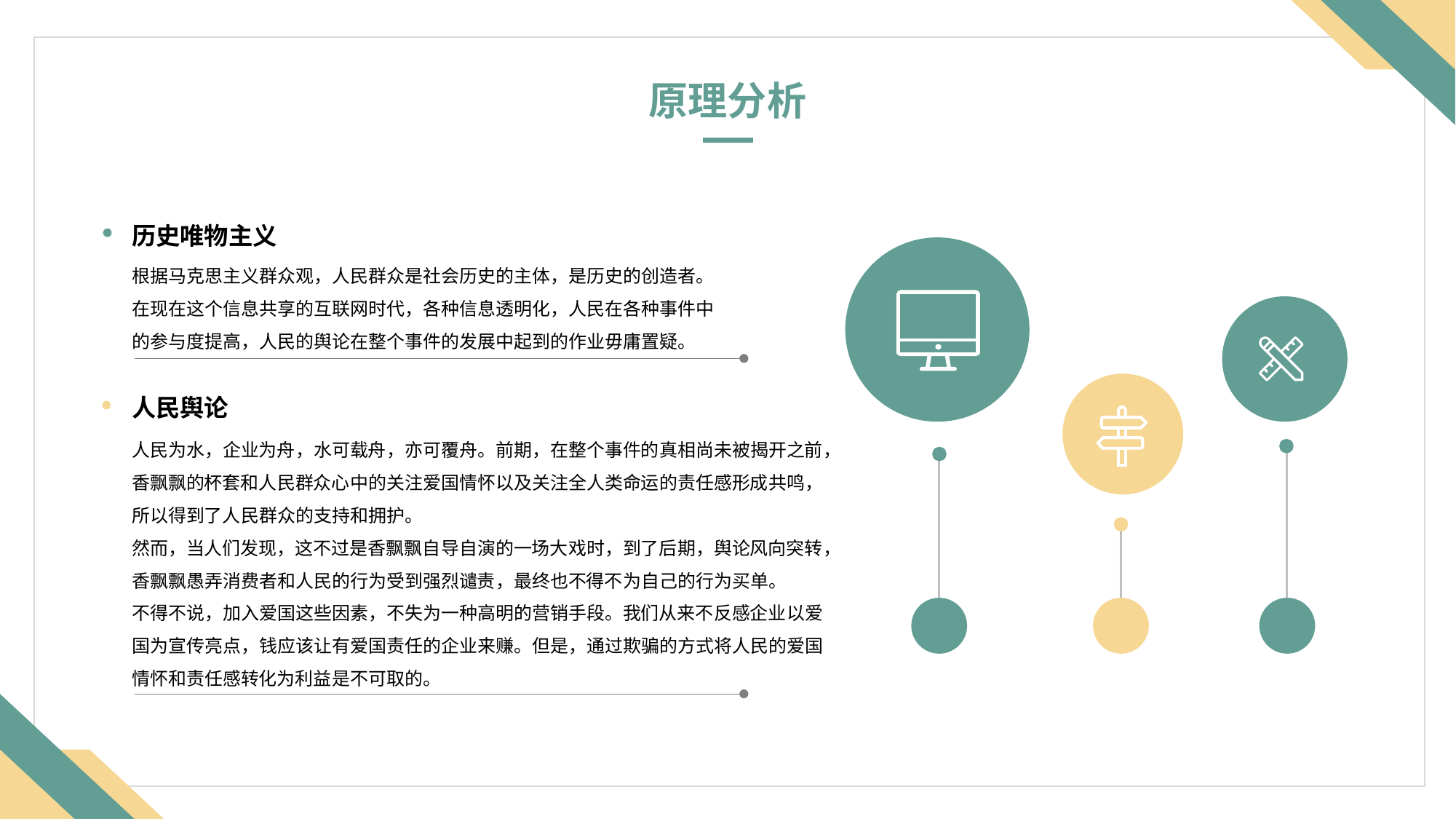

原理分析

历史唯物主义
根据马克思主义群众观，人民群众是社会历史的主体，是历史的创造者。在现在这个信息共享的互联网时代，各种信息透明化，人民在各种事件中的参与度提高，人民的舆论在整个事件的发展中起到的作业毋庸置疑。

人民舆论
人民为水，企业为舟，水可载舟，亦可覆舟。前期，在整个事件的真相尚未被揭开之前，香飘飘的杯套和人民群众心中的关注爱国情怀以及关注全人类命运的责任感形成共鸣，所以得到了人民群众的支持和拥护。
然而，当人们发现，这不过是香飘飘自导自演的一场大戏时，到了后期，舆论风向突转，香飘飘愚弄消费者和人民的行为受到强烈谴责，最终也不得不为自己的行为买单。
不得不说，加入爱国这些因素，不失为一种高明的营销手段。我们从来不反感企业以爱国为宣传亮点，钱应该让有爱国责任的企业来赚。但是，通过欺骗的方式将人民的爱国情怀和责任感转化为利益是不可取的。